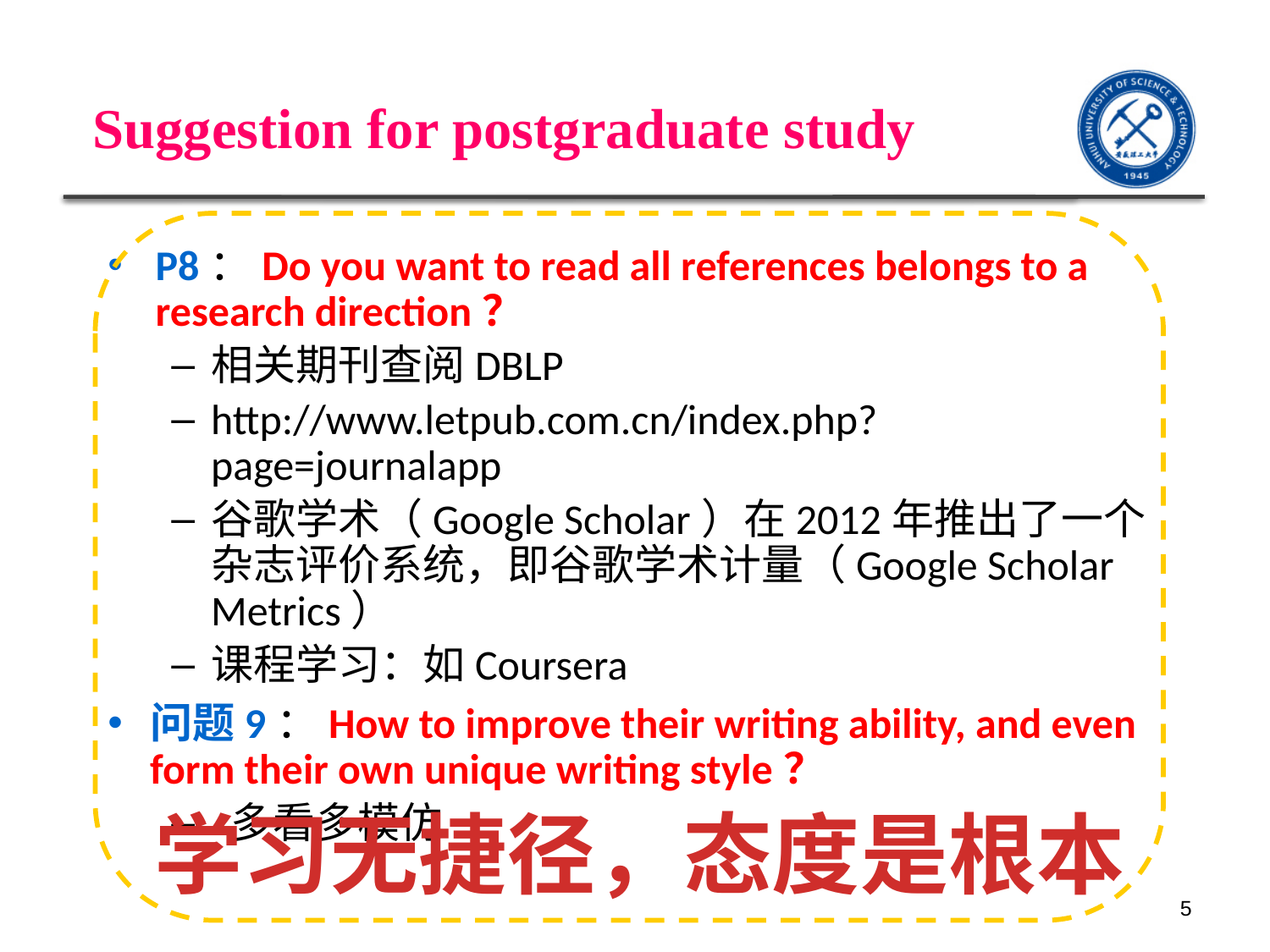

Suggestion for postgraduate study

P8：Do you want to read all references belongs to a research direction？
相关期刊查阅DBLP
http://www.letpub.com.cn/index.php?page=journalapp
谷歌学术（Google Scholar）在2012年推出了一个杂志评价系统，即谷歌学术计量（Google Scholar Metrics）
课程学习：如Coursera
问题9：How to improve their writing ability, and even form their own unique writing style？
 多看多模仿
学习无捷径，态度是根本
5